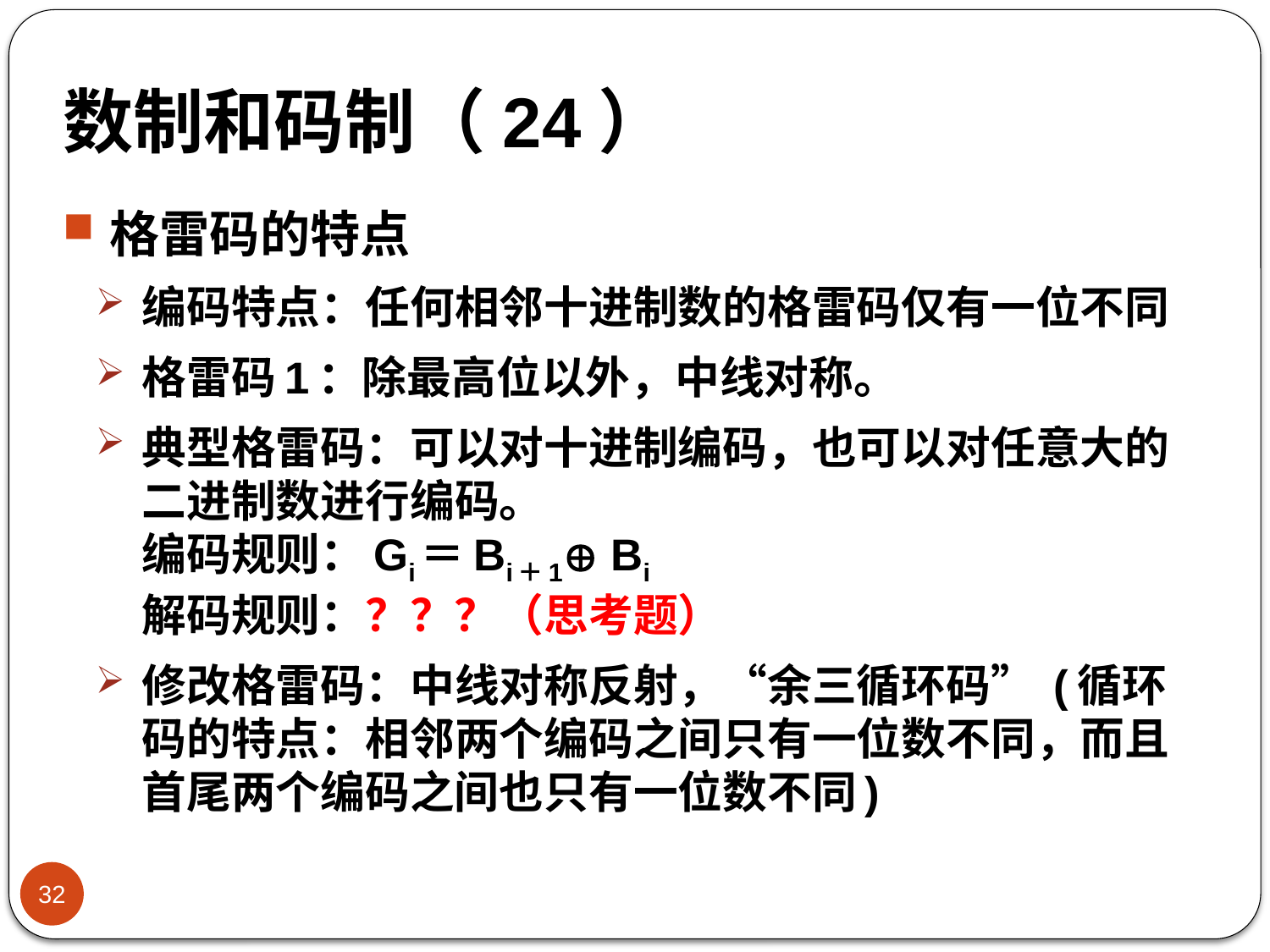

# 数制和码制（24）
格雷码的特点
编码特点：任何相邻十进制数的格雷码仅有一位不同
格雷码1：除最高位以外，中线对称。
典型格雷码：可以对十进制编码，也可以对任意大的二进制数进行编码。
编码规则：Gi＝Bi＋1⊕ Bi
解码规则：？？？（思考题）
修改格雷码：中线对称反射，“余三循环码” (循环码的特点：相邻两个编码之间只有一位数不同，而且首尾两个编码之间也只有一位数不同)
32